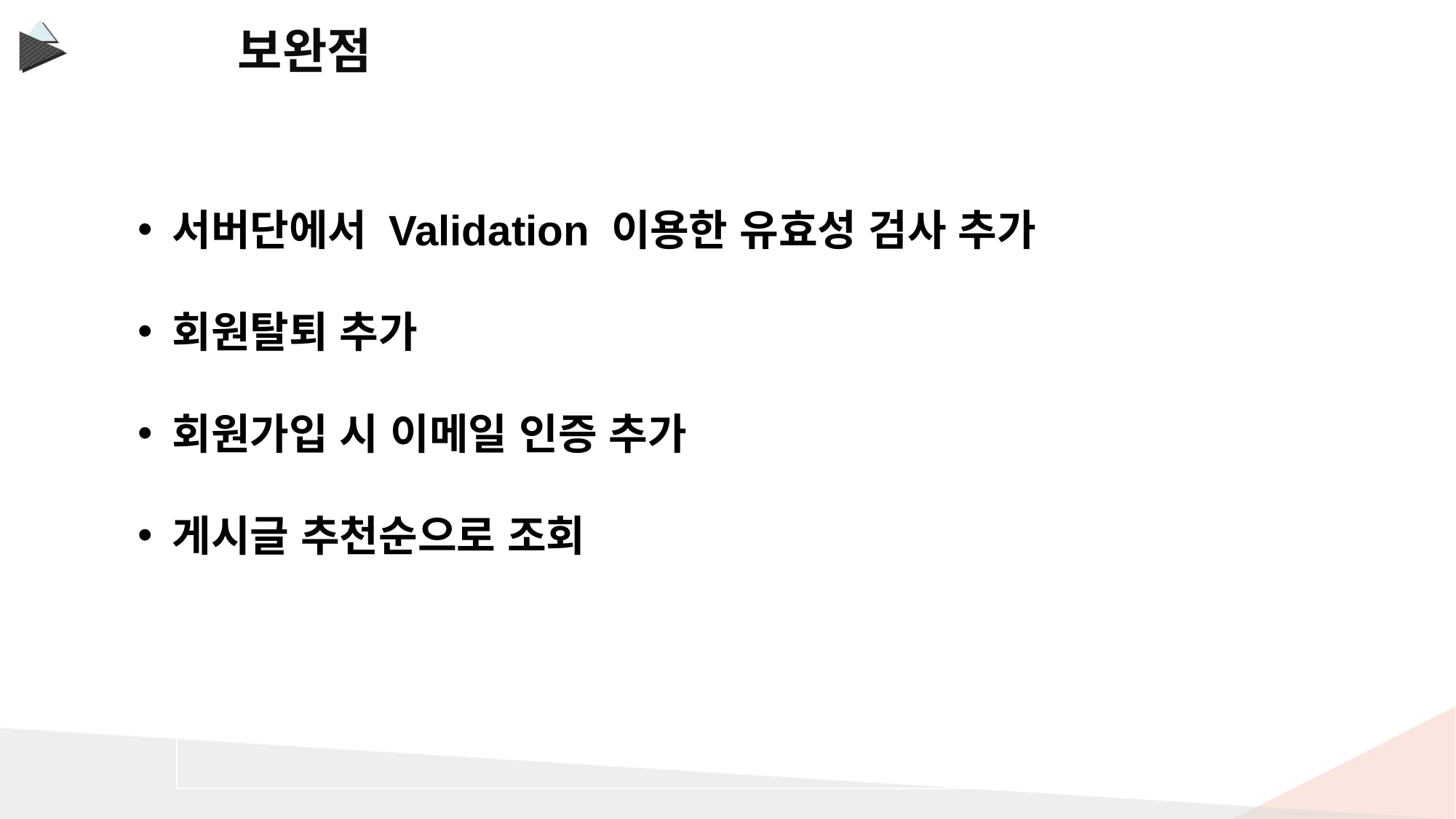

보완점
서버단에서 Validation 이용한 유효성 검사 추가

회원탈퇴 추가

회원가입 시 이메일 인증 추가

게시글 추천순으로 조회